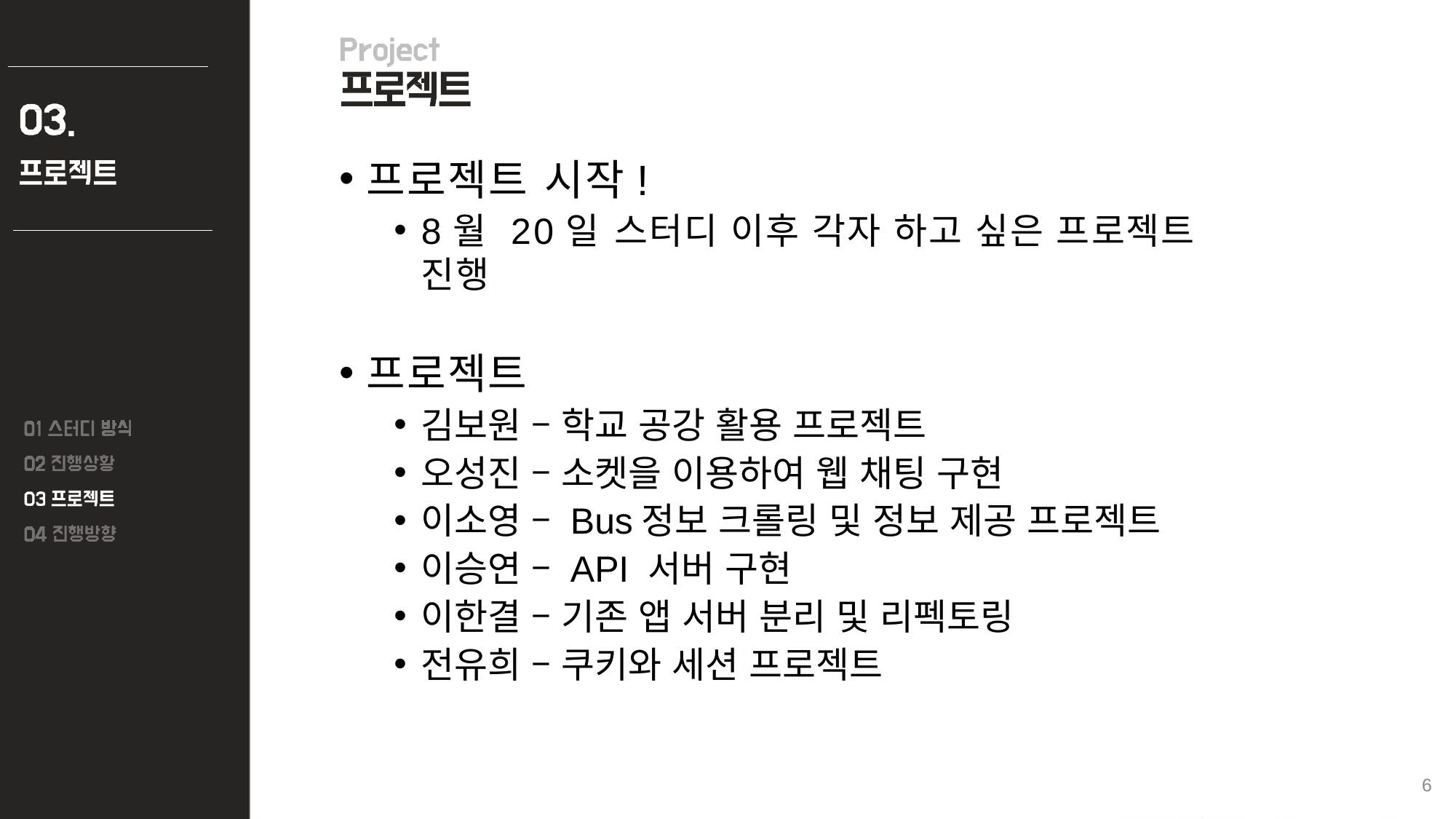

프로젝트 시작!
8월 20일 스터디 이후 각자 하고 싶은 프로젝트 진행

프로젝트
김보원 – 학교 공강 활용 프로젝트
오성진 – 소켓을 이용하여 웹 채팅 구현
이소영 – Bus정보 크롤링 및 정보 제공 프로젝트
이승연 – API 서버 구현
이한결 – 기존 앱 서버 분리 및 리펙토링
전유희 – 쿠키와 세션 프로젝트

6